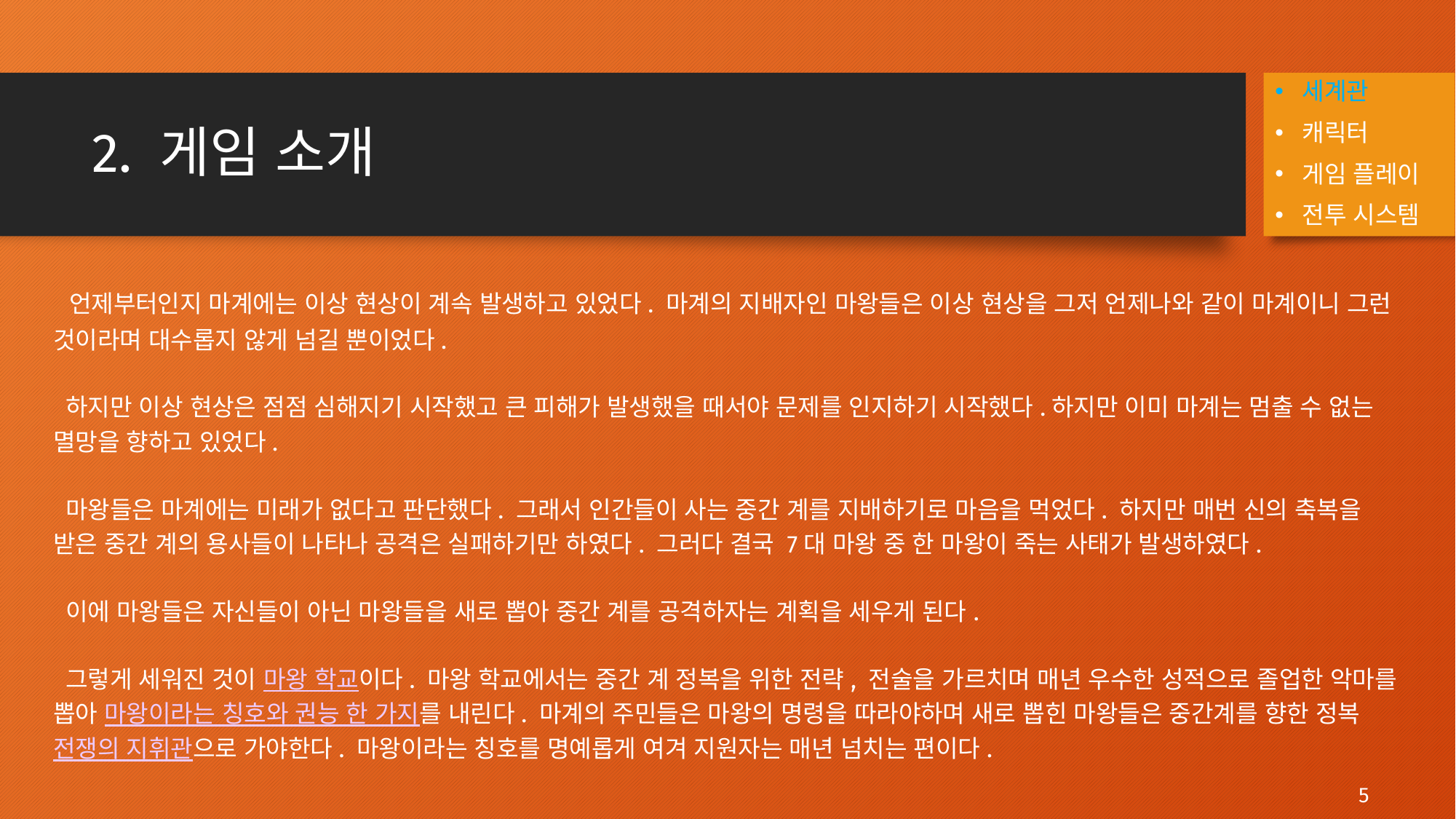

세계관
캐릭터
게임 플레이
전투 시스템
# 2. 게임 소개
 언제부터인지 마계에는 이상 현상이 계속 발생하고 있었다. 마계의 지배자인 마왕들은 이상 현상을 그저 언제나와 같이 마계이니 그런 것이라며 대수롭지 않게 넘길 뿐이었다.

 하지만 이상 현상은 점점 심해지기 시작했고 큰 피해가 발생했을 때서야 문제를 인지하기 시작했다.하지만 이미 마계는 멈출 수 없는 멸망을 향하고 있었다.

 마왕들은 마계에는 미래가 없다고 판단했다. 그래서 인간들이 사는 중간 계를 지배하기로 마음을 먹었다. 하지만 매번 신의 축복을 받은 중간 계의 용사들이 나타나 공격은 실패하기만 하였다. 그러다 결국 7대 마왕 중 한 마왕이 죽는 사태가 발생하였다.

 이에 마왕들은 자신들이 아닌 마왕들을 새로 뽑아 중간 계를 공격하자는 계획을 세우게 된다.

 그렇게 세워진 것이 마왕 학교이다. 마왕 학교에서는 중간 계 정복을 위한 전략, 전술을 가르치며 매년 우수한 성적으로 졸업한 악마를 뽑아 마왕이라는 칭호와 권능 한 가지를 내린다. 마계의 주민들은 마왕의 명령을 따라야하며 새로 뽑힌 마왕들은 중간계를 향한 정복 전쟁의 지휘관으로 가야한다. 마왕이라는 칭호를 명예롭게 여겨 지원자는 매년 넘치는 편이다.
5